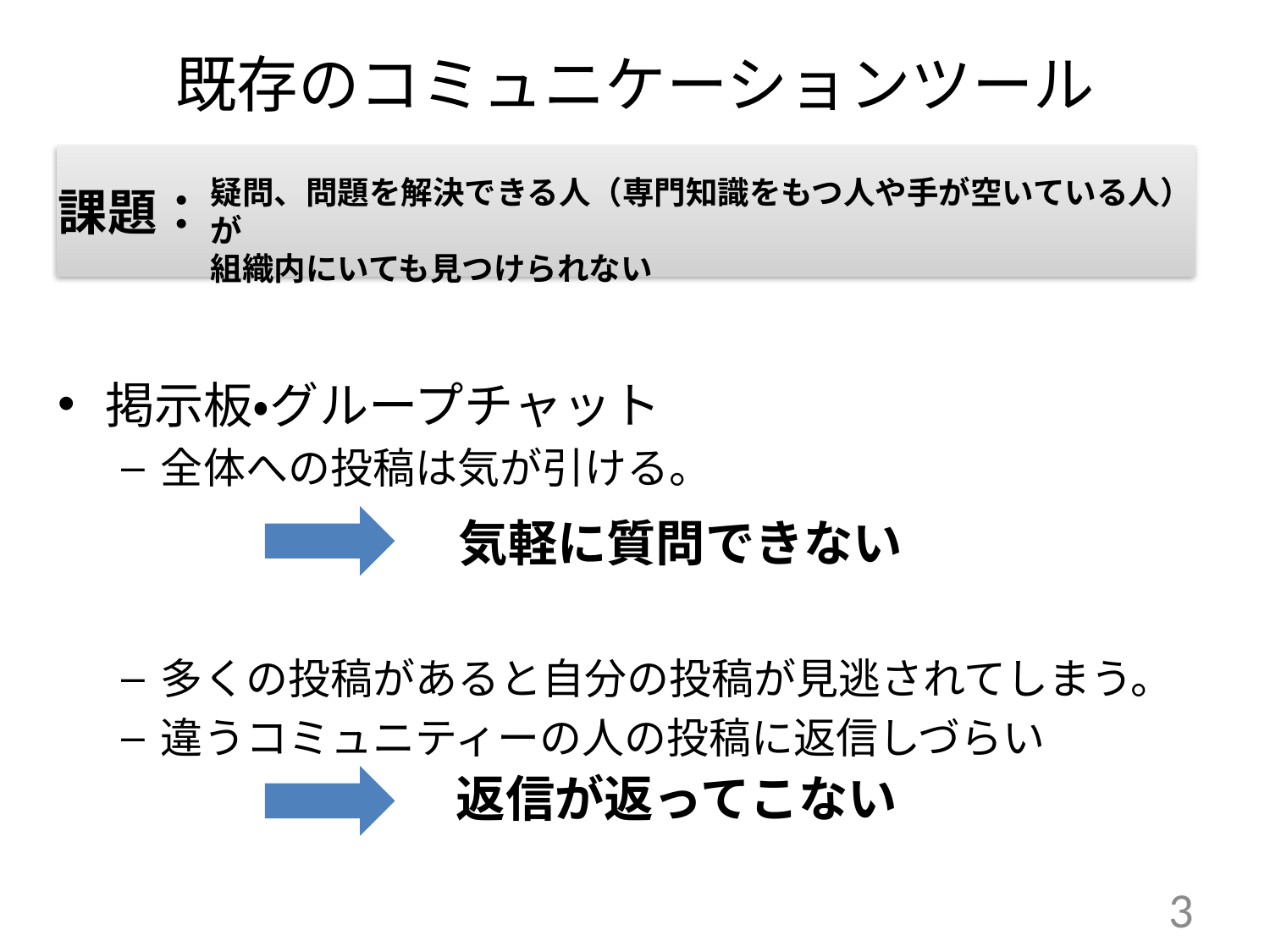

# 既存のコミュニケーションツール

疑問、問題を解決できる人（専門知識をもつ人や手が空いている人）が
組織内にいても見つけられない
課題：
掲示板・グループチャット
全体への投稿は気が引ける。

多くの投稿があると自分の投稿が見逃されてしまう。
違うコミュニティーの人の投稿に返信しづらい

気軽に質問できない
返信が返ってこない

3